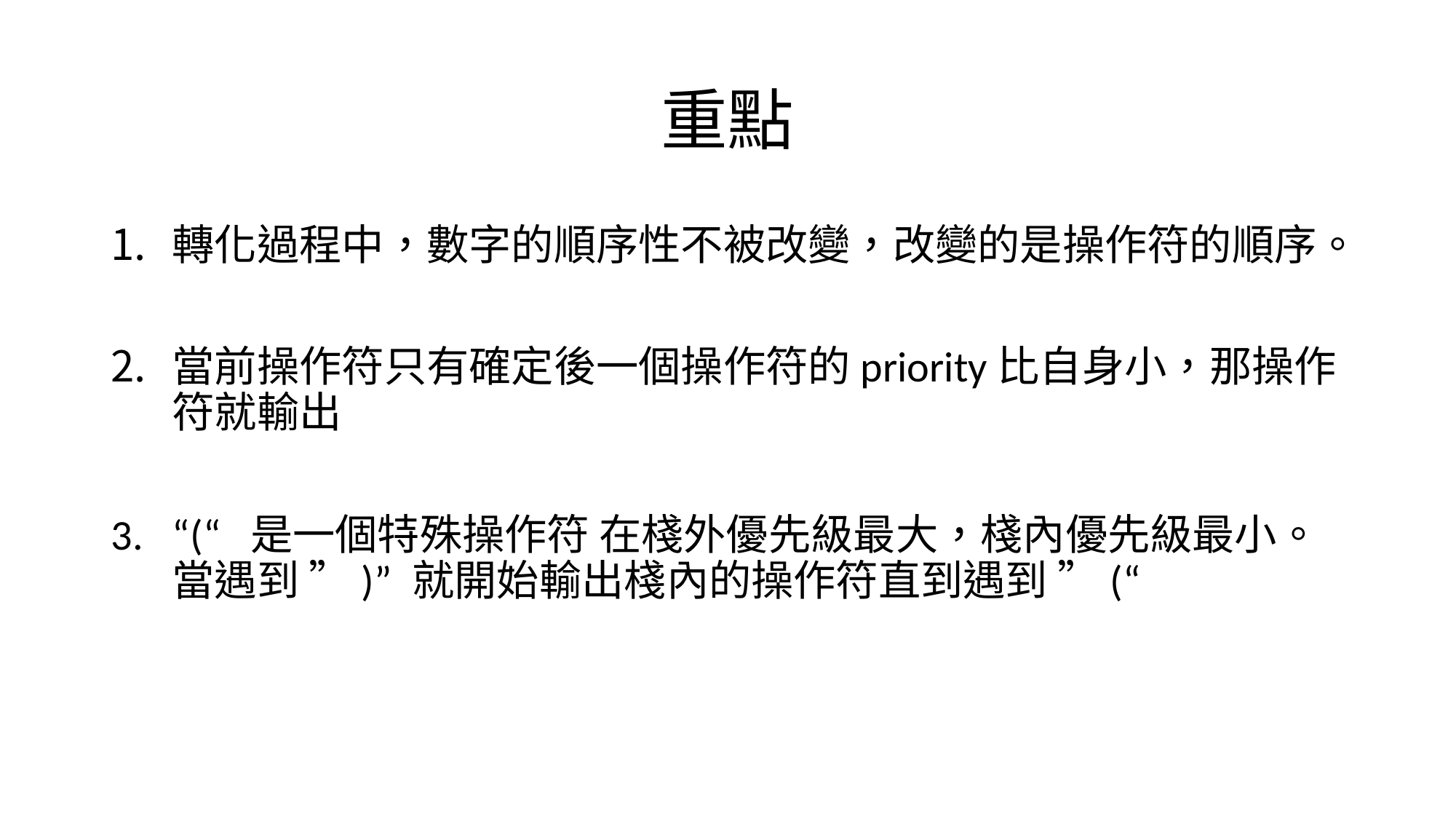

# 重點
轉化過程中，數字的順序性不被改變，改變的是操作符的順序。

當前操作符只有確定後一個操作符的priority比自身小，那操作符就輸出

“(“  是一個特殊操作符 在棧外優先級最大，棧內優先級最小。當遇到 ”)” 就開始輸出棧內的操作符直到遇到 ”(“